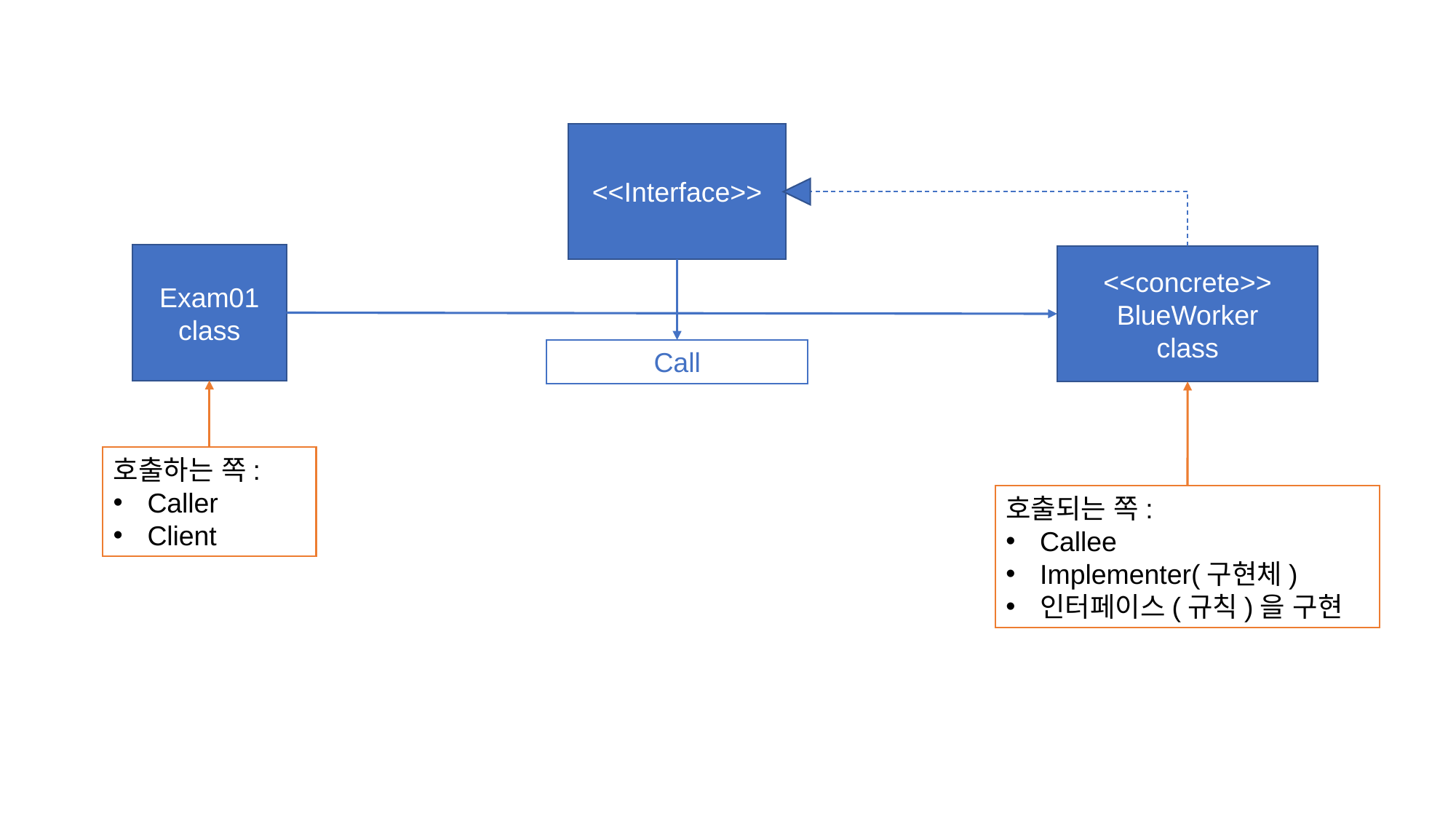

<<Interface>>

Exam01
class
<<concrete>>
BlueWorker
class
Call
호출하는 쪽:
Caller
Client
호출되는 쪽:
Callee
Implementer(구현체)
인터페이스(규칙)을 구현